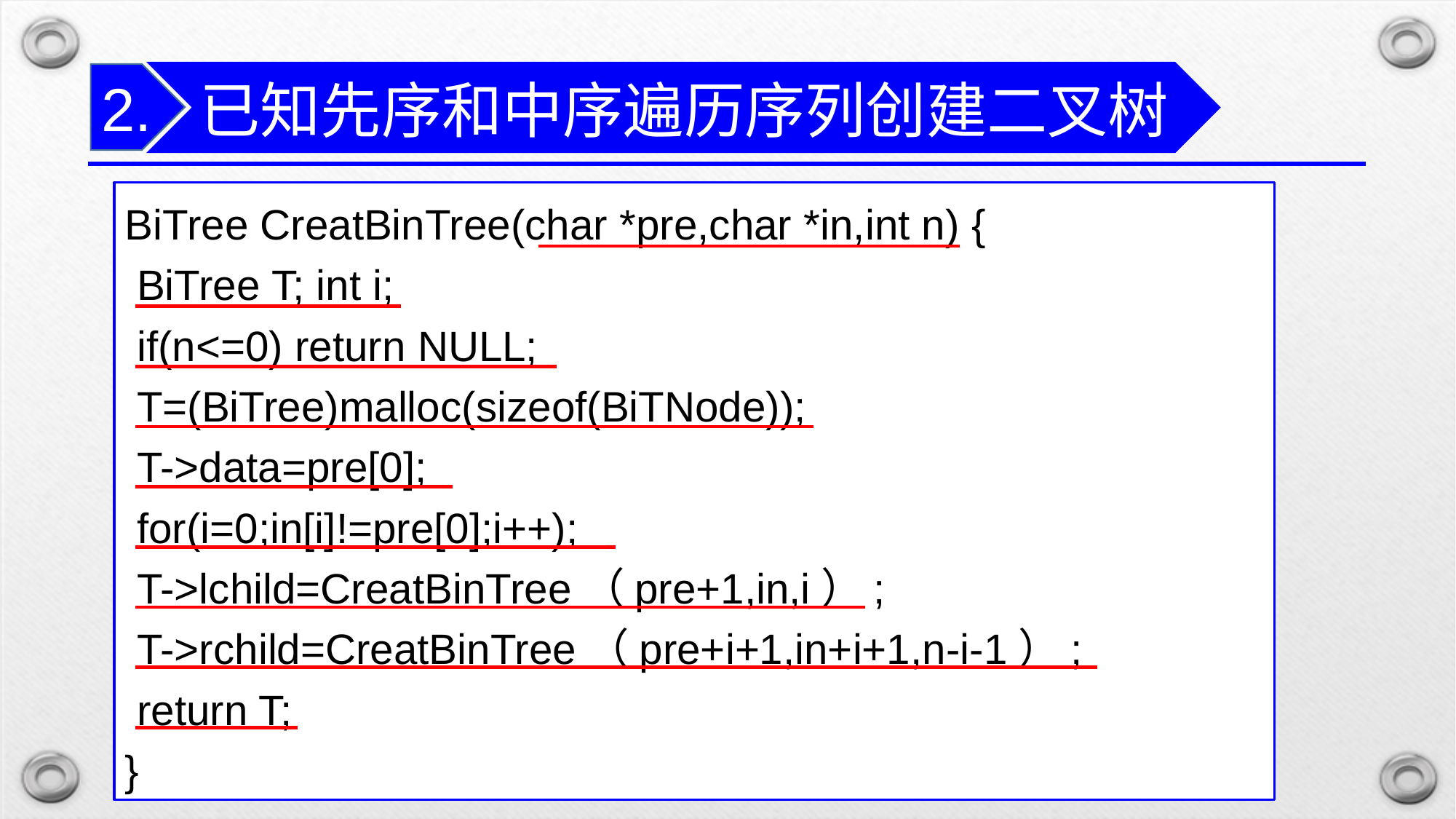

已知先序和中序遍历序列创建二叉树

2.
BiTree CreatBinTree(char *pre,char *in,int n) {
 BiTree T; int i;
 if(n<=0) return NULL;
 T=(BiTree)malloc(sizeof(BiTNode));
 T->data=pre[0];
 for(i=0;in[i]!=pre[0];i++);
 T->lchild=CreatBinTree（pre+1,in,i）;
 T->rchild=CreatBinTree（pre+i+1,in+i+1,n-i-1）;
 return T;
}